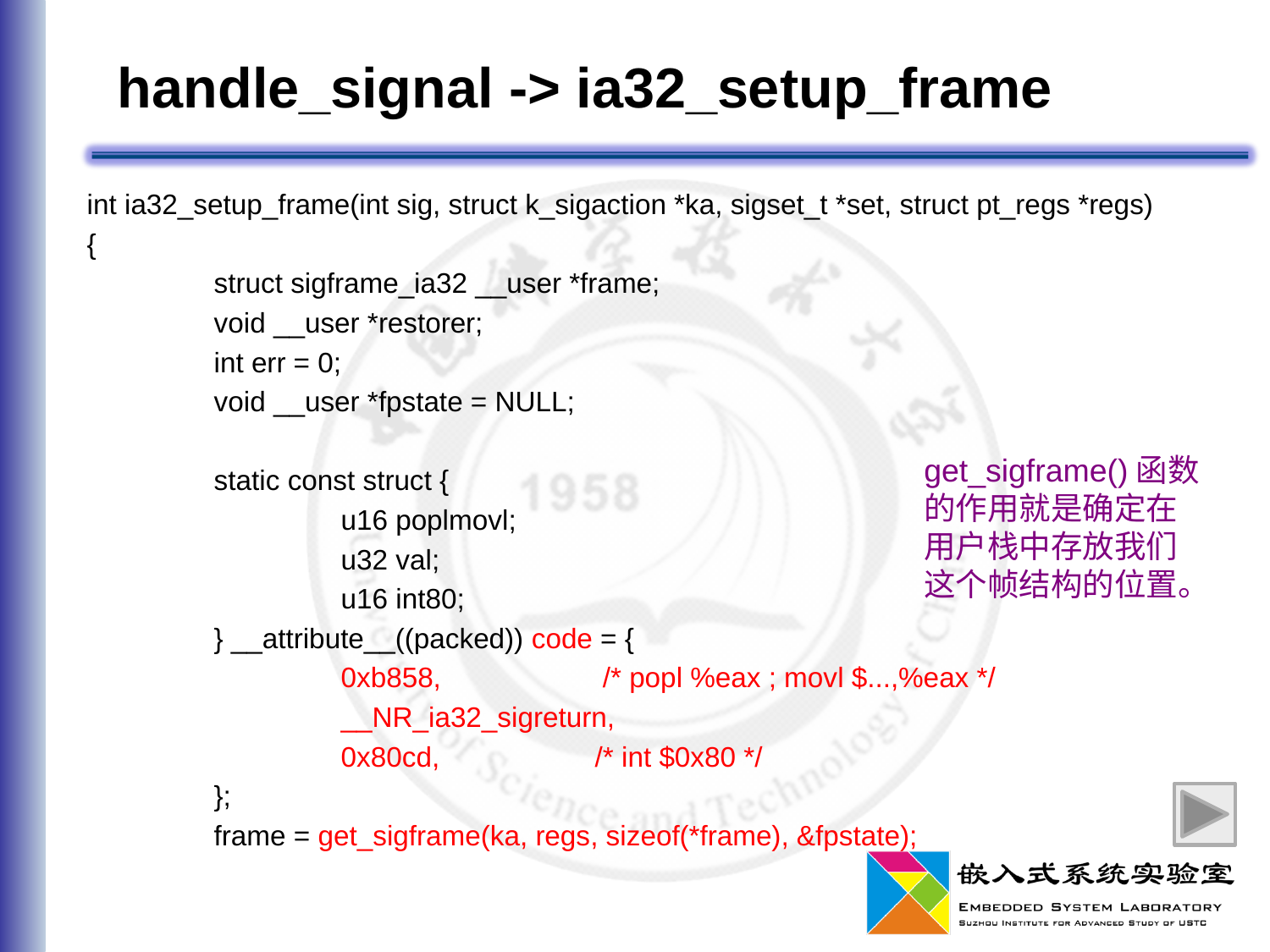

# handle_signal -> ia32_setup_frame
int ia32_setup_frame(int sig, struct k_sigaction *ka, sigset_t *set, struct pt_regs *regs)
{
	struct sigframe_ia32 __user *frame;
	void __user *restorer;
	int err = 0;
	void __user *fpstate = NULL;

	static const struct {
		u16 poplmovl;
		u32 val;
		u16 int80;
	} __attribute__((packed)) code = {
		0xb858,		 /* popl %eax ; movl $...,%eax */
		__NR_ia32_sigreturn,
		0x80cd,		/* int $0x80 */
	};
	frame = get_sigframe(ka, regs, sizeof(*frame), &fpstate);
get_sigframe()函数的作用就是确定在用户栈中存放我们这个帧结构的位置。